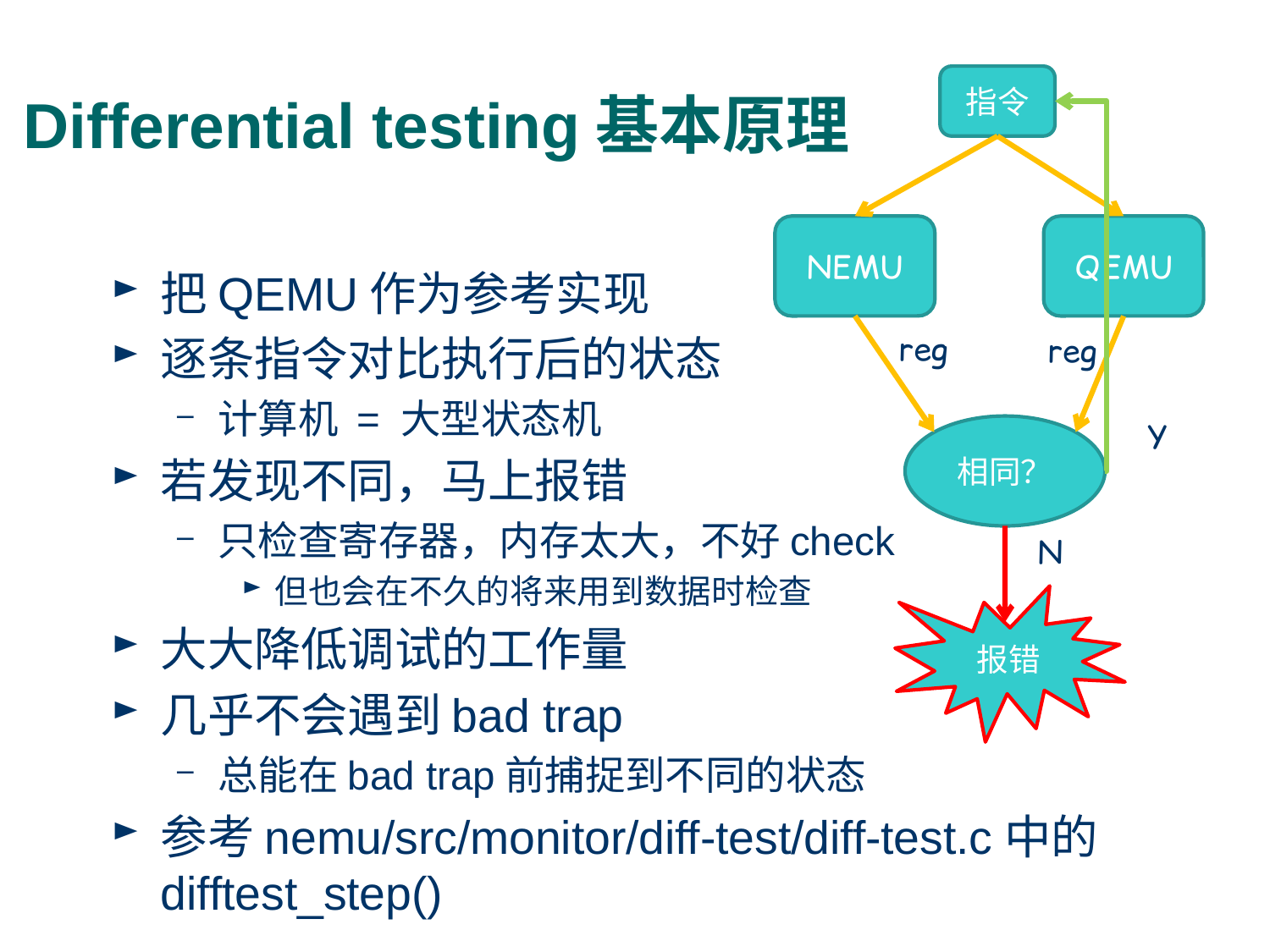

# Differential testing基本原理
指令
NEMU
QEMU
把QEMU作为参考实现
逐条指令对比执行后的状态
计算机 = 大型状态机
若发现不同，马上报错
只检查寄存器，内存太大，不好check
但也会在不久的将来用到数据时检查
大大降低调试的工作量
几乎不会遇到bad trap
总能在bad trap前捕捉到不同的状态
参考nemu/src/monitor/diff-test/diff-test.c中的difftest_step()
reg
reg
Y
相同？
N
报错